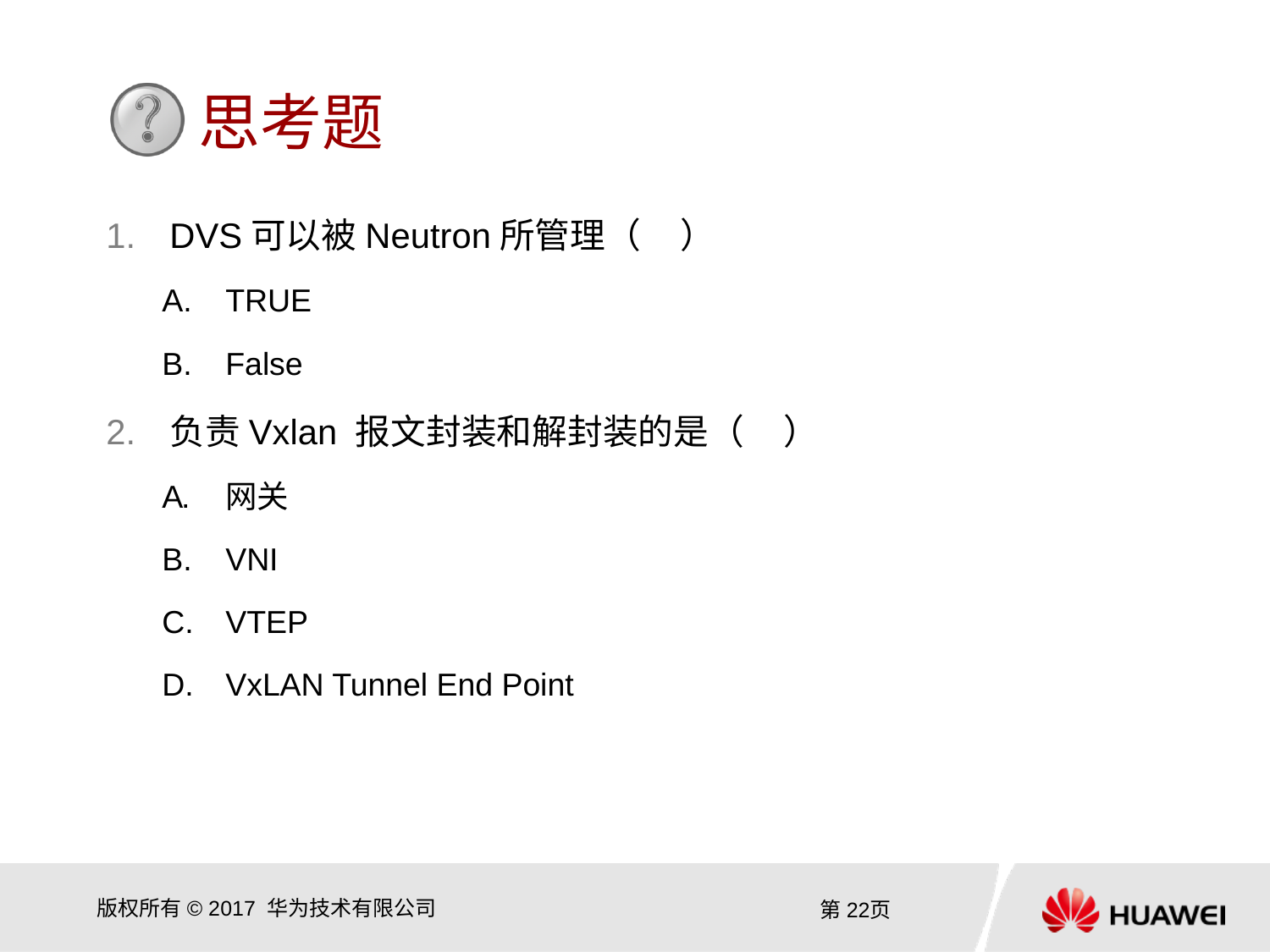

DVS可以被Neutron所管理（     ）
TRUE
False
负责Vxlan 报文封装和解封装的是（     ）
网关
VNI
VTEP
VxLAN Tunnel End Point